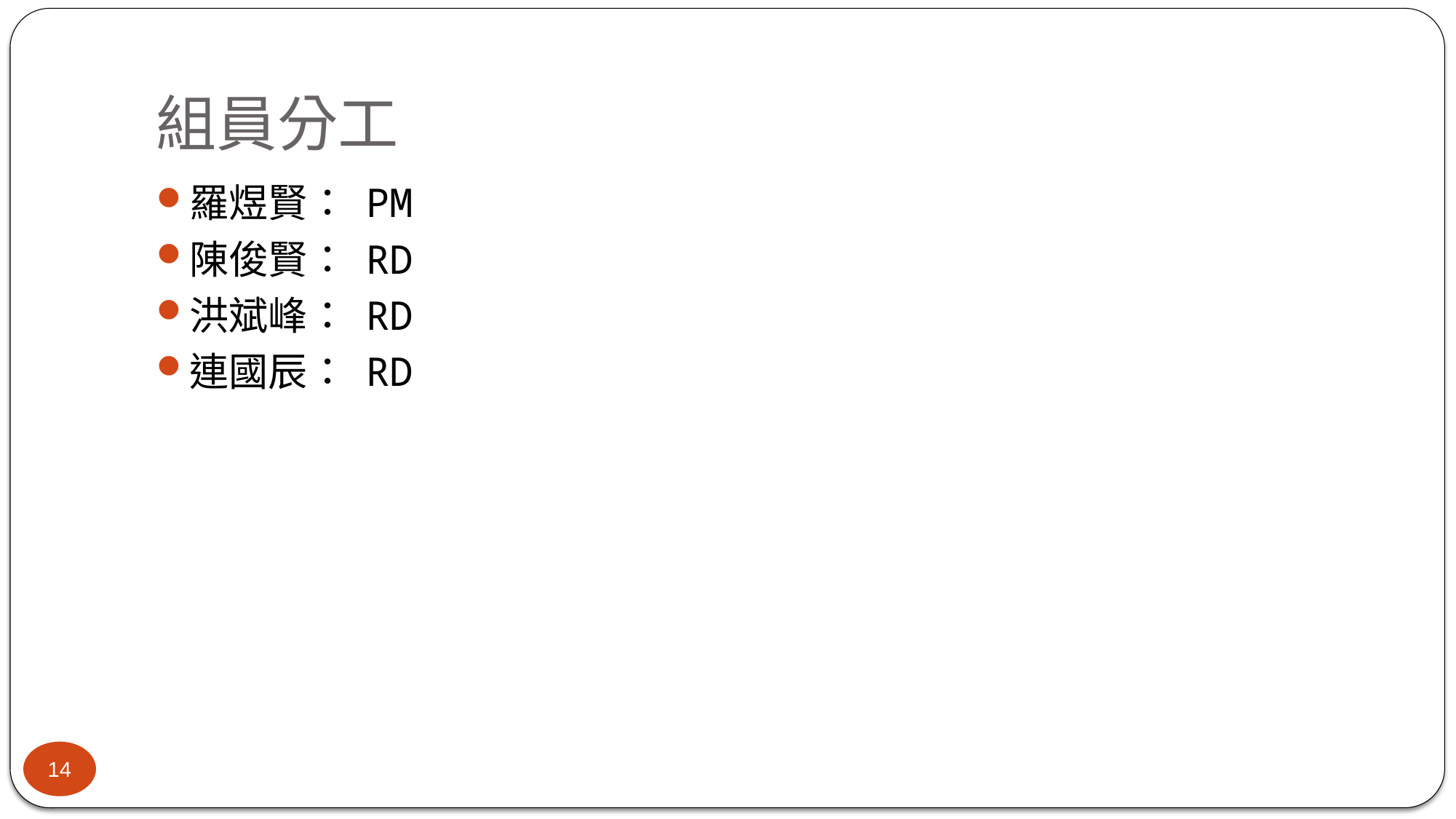

# 組員分工
羅煜賢： PM
陳俊賢： RD
洪斌峰： RD
連國辰： RD
14